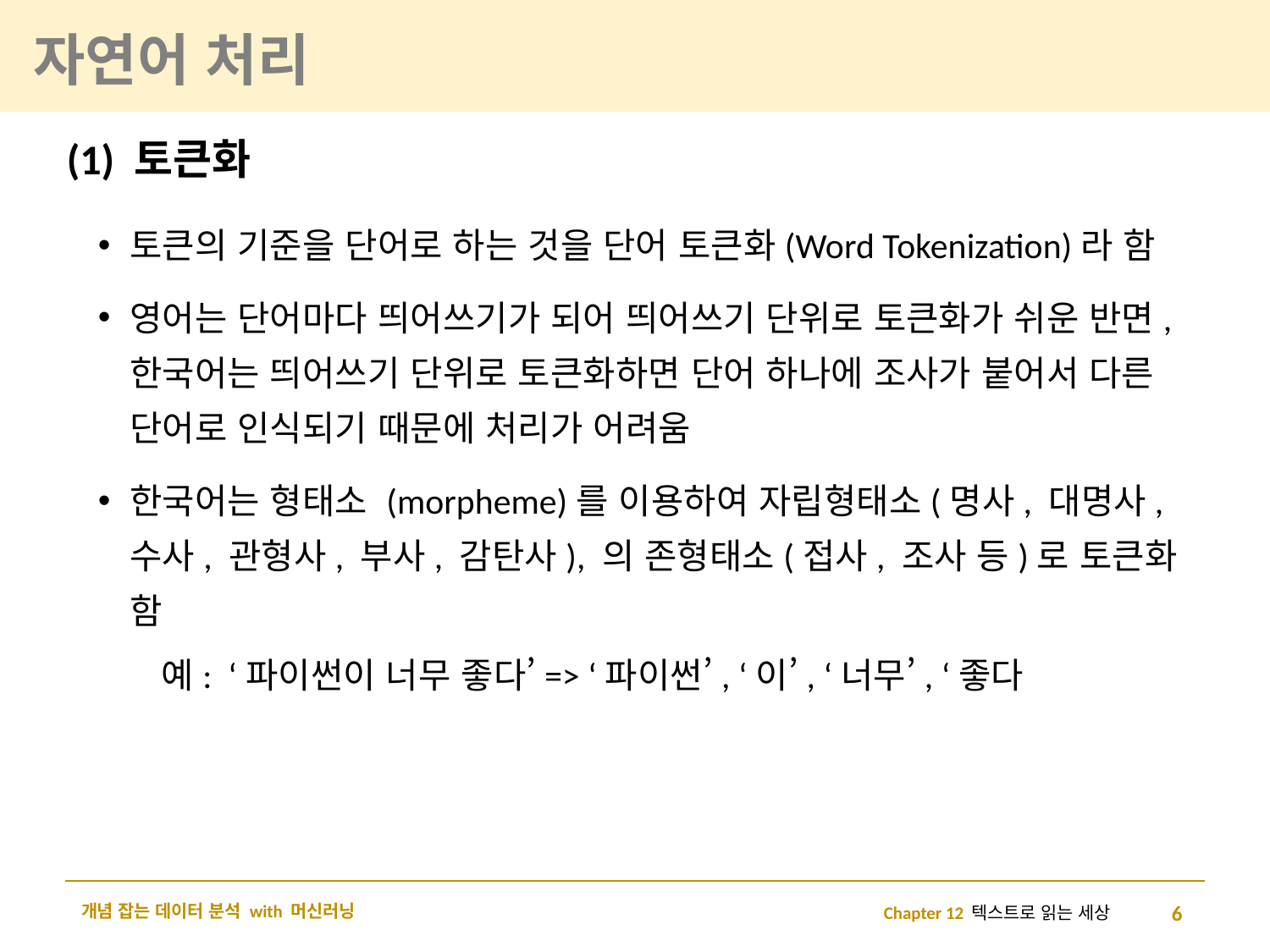

# 자연어 처리
(1) 토큰화
토큰의 기준을 단어로 하는 것을 단어 토큰화(Word Tokenization)라 함
영어는 단어마다 띄어쓰기가 되어 띄어쓰기 단위로 토큰화가 쉬운 반면, 한국어는 띄어쓰기 단위로 토큰화하면 단어 하나에 조사가 붙어서 다른 단어로 인식되기 때문에 처리가 어려움
한국어는 형태소 (morpheme)를 이용하여 자립형태소(명사, 대명사, 수사, 관형사, 부사, 감탄사), 의 존형태소(접사, 조사 등)로 토큰화 함
예:  ‘파이썬이 너무 좋다’=> ‘파이썬’, ‘이’, ‘너무’, ‘좋다